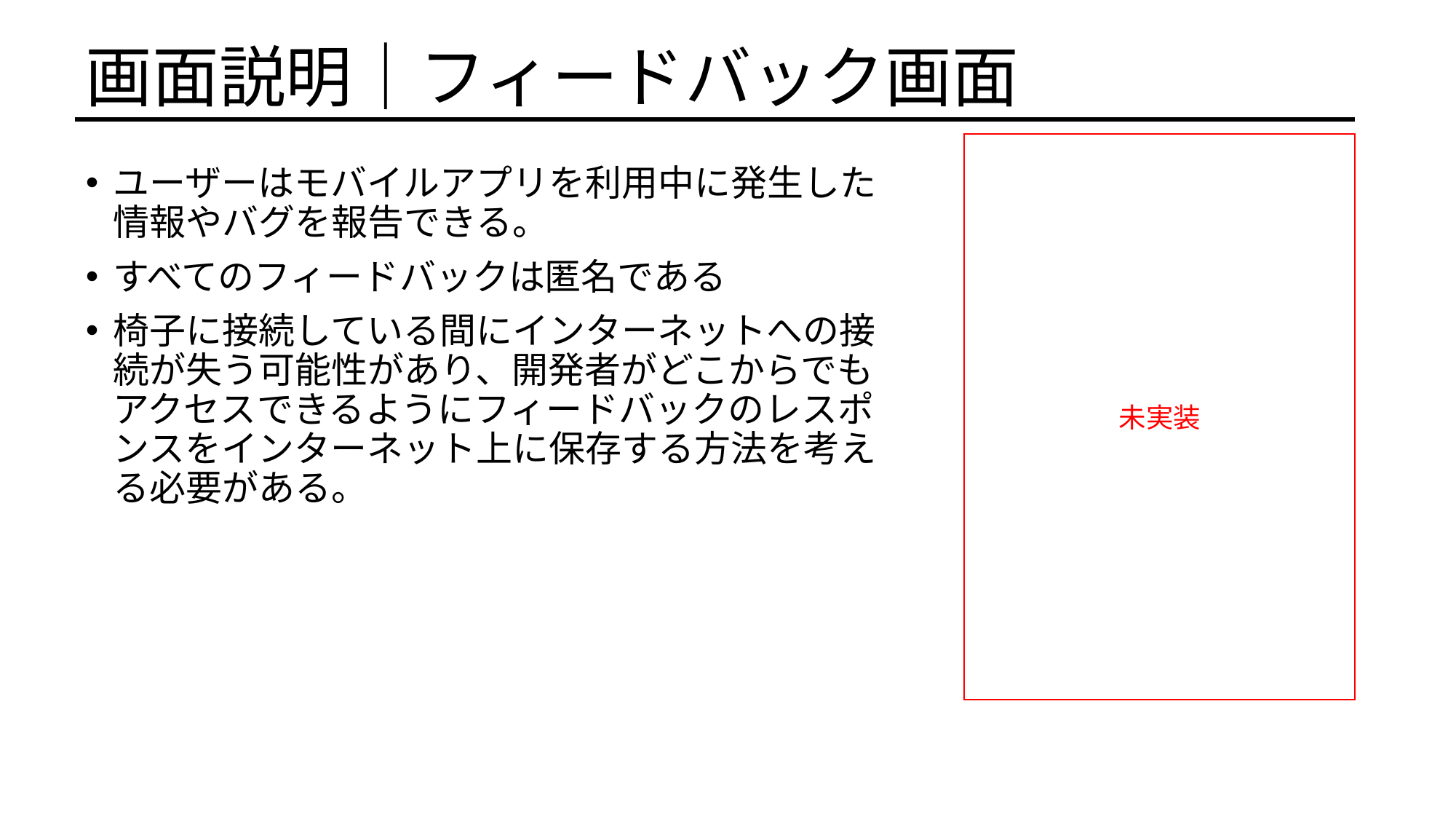

# 画面説明｜フィードバック画面
未実装
ユーザーはモバイルアプリを利用中に発生した情報やバグを報告できる。
すべてのフィードバックは匿名である
椅子に接続している間にインターネットへの接続が失う可能性があり、開発者がどこからでもアクセスできるようにフィードバックのレスポンスをインターネット上に保存する方法を考える必要がある。